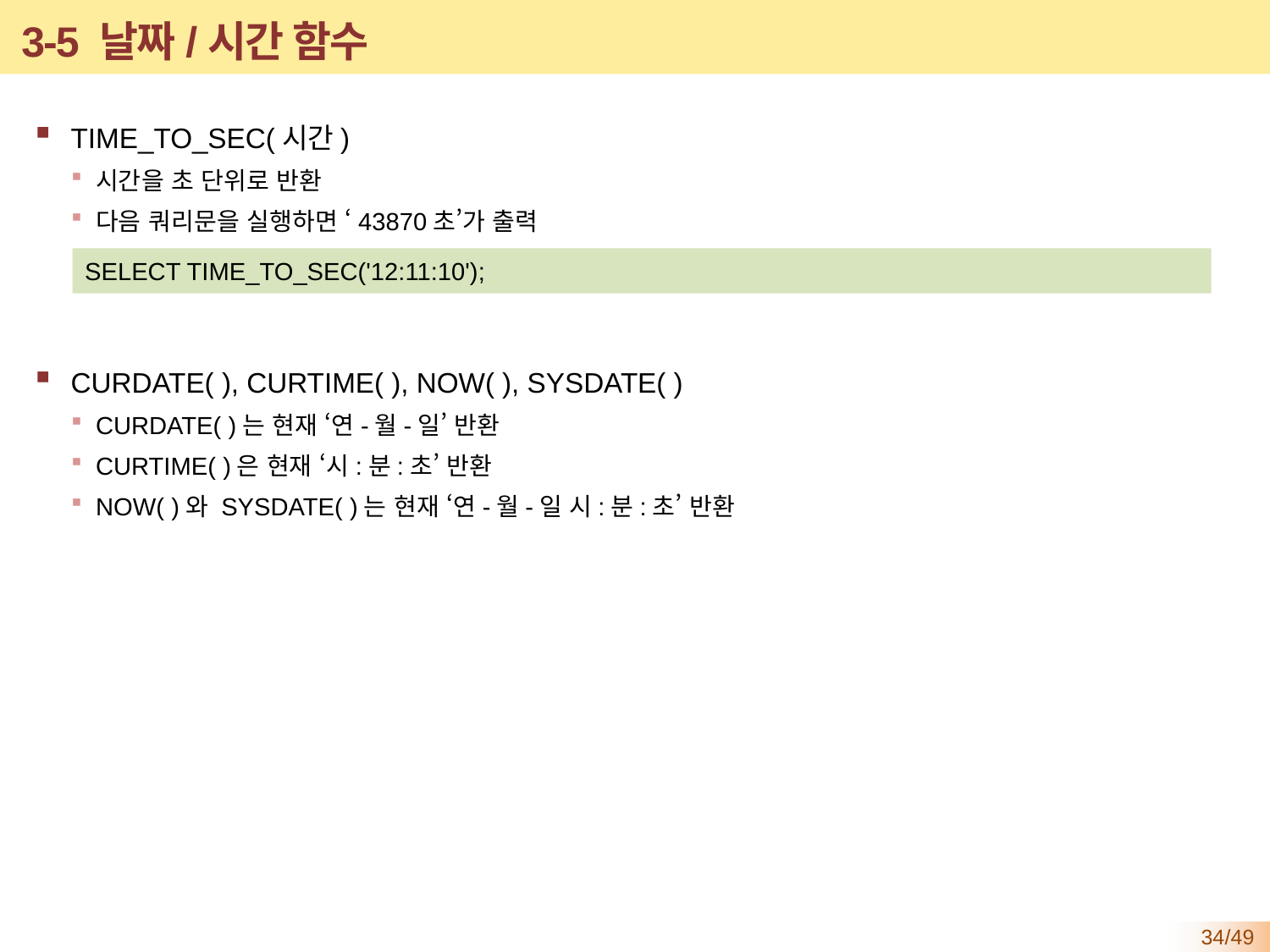

# 3-5 날짜/시간 함수
TIME_TO_SEC(시간)
시간을 초 단위로 반환
다음 쿼리문을 실행하면 ‘43870초’가 출력

CURDATE( ), CURTIME( ), NOW( ), SYSDATE( )
CURDATE( )는 현재 ‘연-월-일’ 반환
CURTIME( )은 현재 ‘시:분:초’ 반환
NOW( )와 SYSDATE( )는 현재 ‘연-월-일 시:분:초’ 반환

SELECT TIME_TO_SEC('12:11:10');